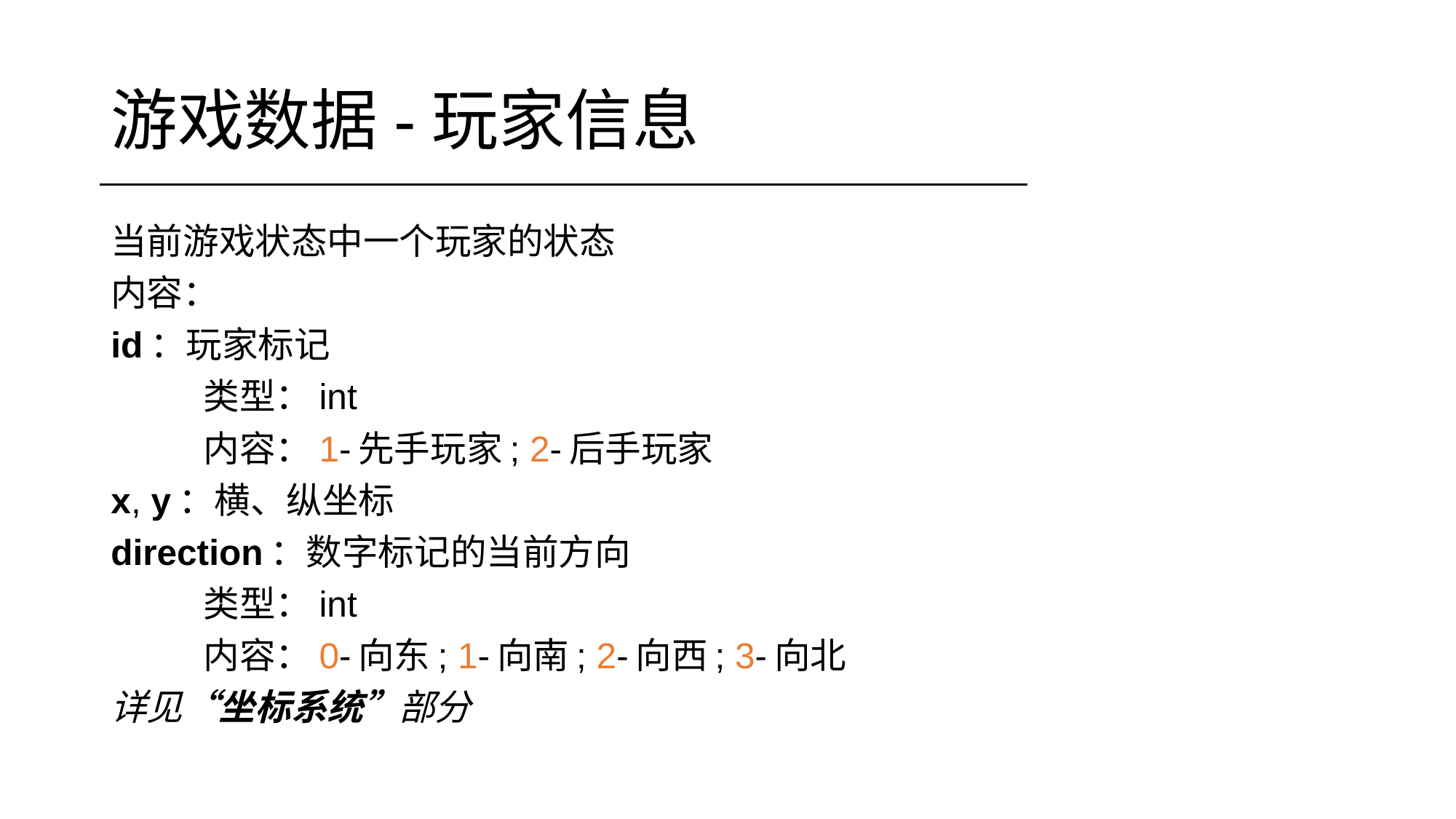

# 游戏数据-玩家信息
当前游戏状态中一个玩家的状态
内容：
id：玩家标记
	类型：int
	内容：1-先手玩家; 2-后手玩家
x, y：横、纵坐标
direction：数字标记的当前方向
	类型：int
	内容：0-向东; 1-向南; 2-向西; 3-向北
详见“坐标系统”部分